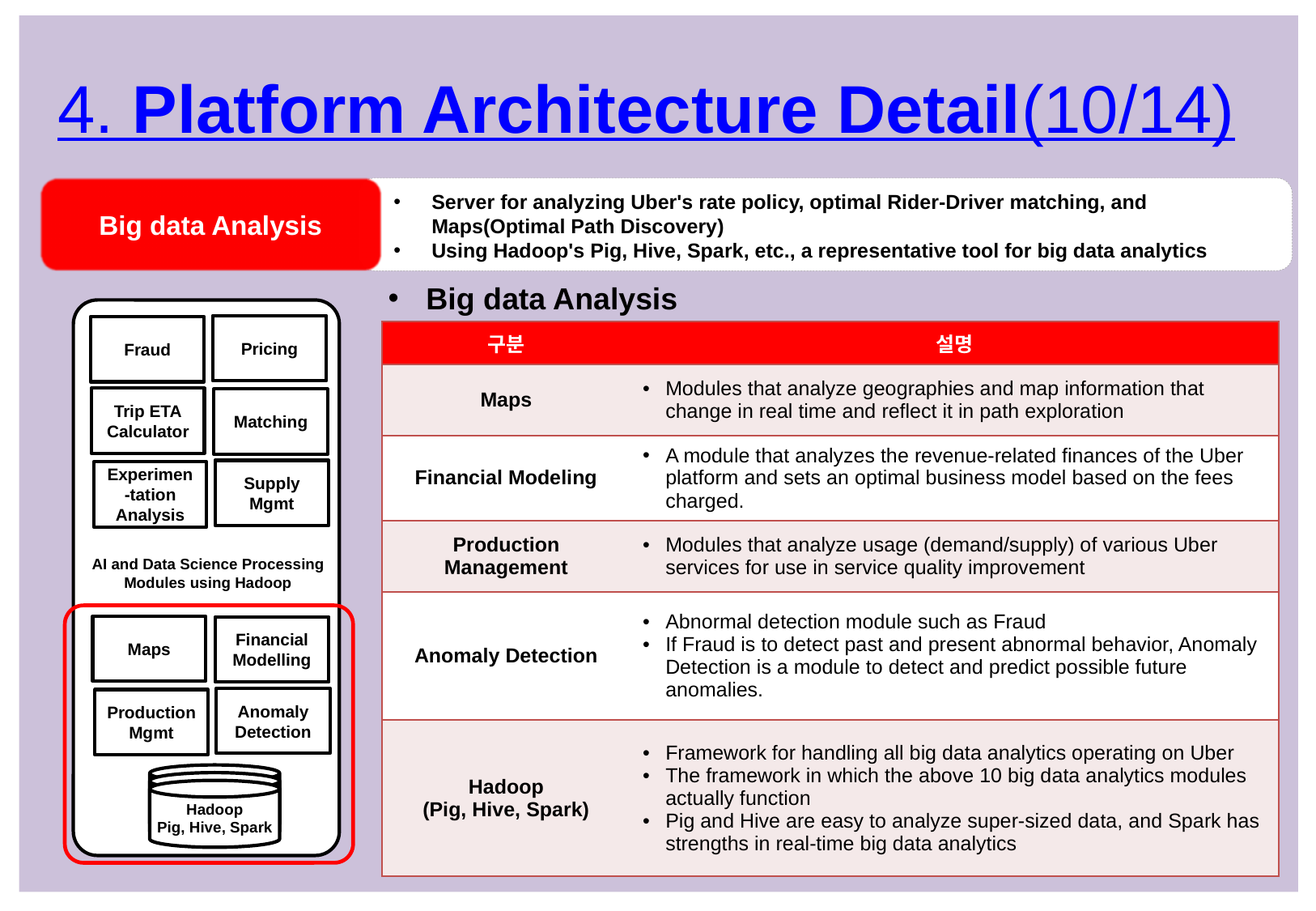

4. Platform Architecture Detail(10/14)
Big data Analysis

Server for analyzing Uber's rate policy, optimal Rider-Driver matching, and Maps(Optimal Path Discovery)
Using Hadoop's Pig, Hive, Spark, etc., a representative tool for big data analytics
Big data Analysis

Pricing
Fraud
| 구분 | 설명 |
| --- | --- |
| Maps | Modules that analyze geographies and map information that change in real time and reflect it in path exploration |
| Financial Modeling | A module that analyzes the revenue-related finances of the Uber platform and sets an optimal business model based on the fees charged. |
| Production Management | Modules that analyze usage (demand/supply) of various Uber services for use in service quality improvement |
| Anomaly Detection | Abnormal detection module such as Fraud If Fraud is to detect past and present abnormal behavior, Anomaly Detection is a module to detect and predict possible future anomalies. |
| Hadoop (Pig, Hive, Spark) | Framework for handling all big data analytics operating on Uber The framework in which the above 10 big data analytics modules actually function Pig and Hive are easy to analyze super-sized data, and Spark has strengths in real-time big data analytics |
Trip ETA
Calculator
Matching
Supply
Mgmt
Experimen
-tation
Analysis
AI and Data Science Processing
Modules using Hadoop

Maps
Financial
Modelling
Anomaly
Detection
Production
Mgmt

Hadoop
Pig, Hive, Spark